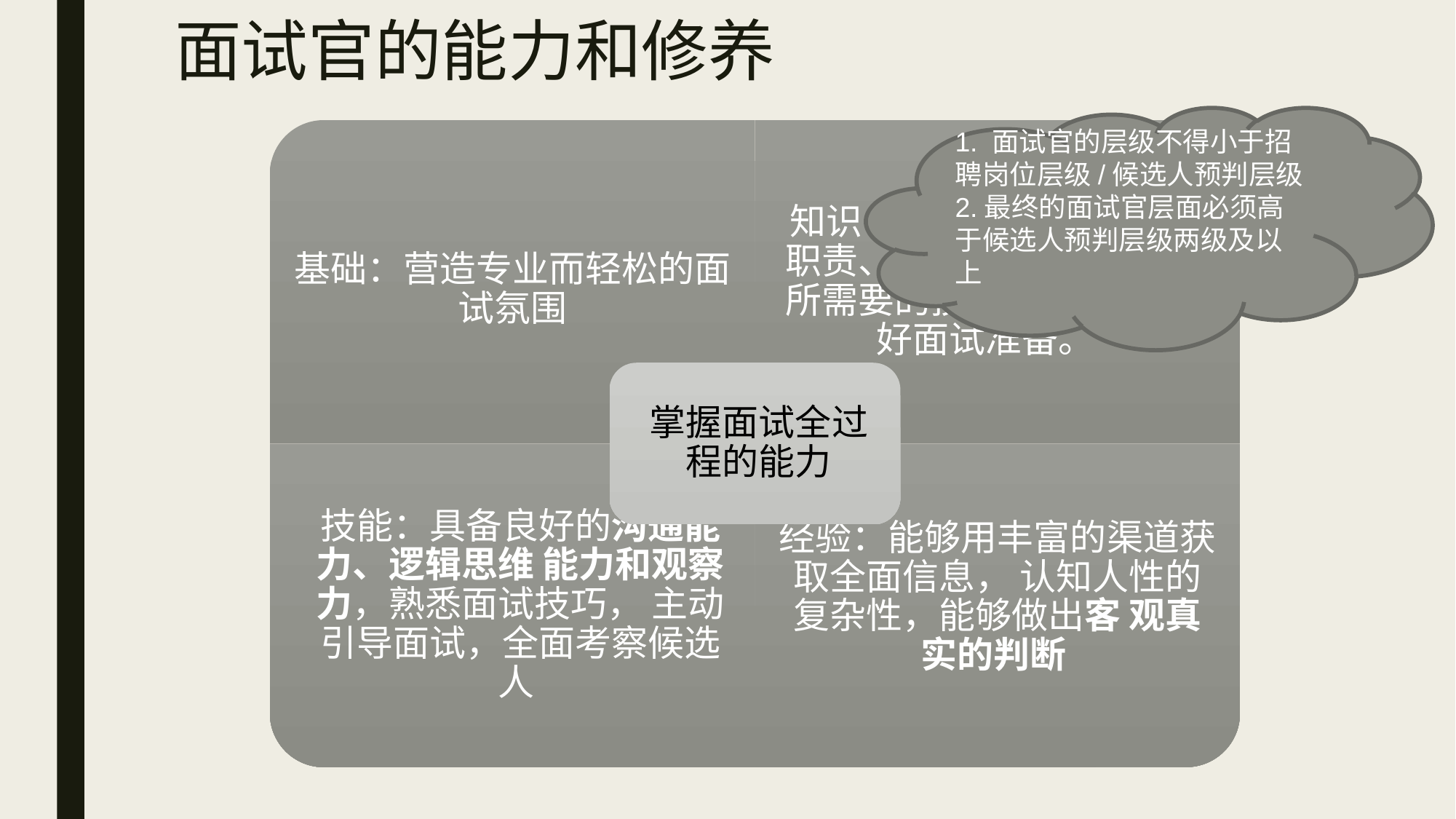

# 面试官的能力和修养
1. 面试官的层级不得小于招聘岗位层级/候选人预判层级
2.最终的面试官层面必须高于候选人预判层级两级及以上
基础：营造专业而轻松的面试氛围
知识：全面准确理解岗位职责、发展路 径以及岗位所需要的技能和素质， 做好面试准备。
技能：具备良好的沟通能力、逻辑思维 能力和观察力，熟悉面试技巧， 主动引导面试，全面考察候选人
经验：能够用丰富的渠道获取全面信息， 认知人性的复杂性，能够做出客 观真实的判断
掌握面试全过程的能力